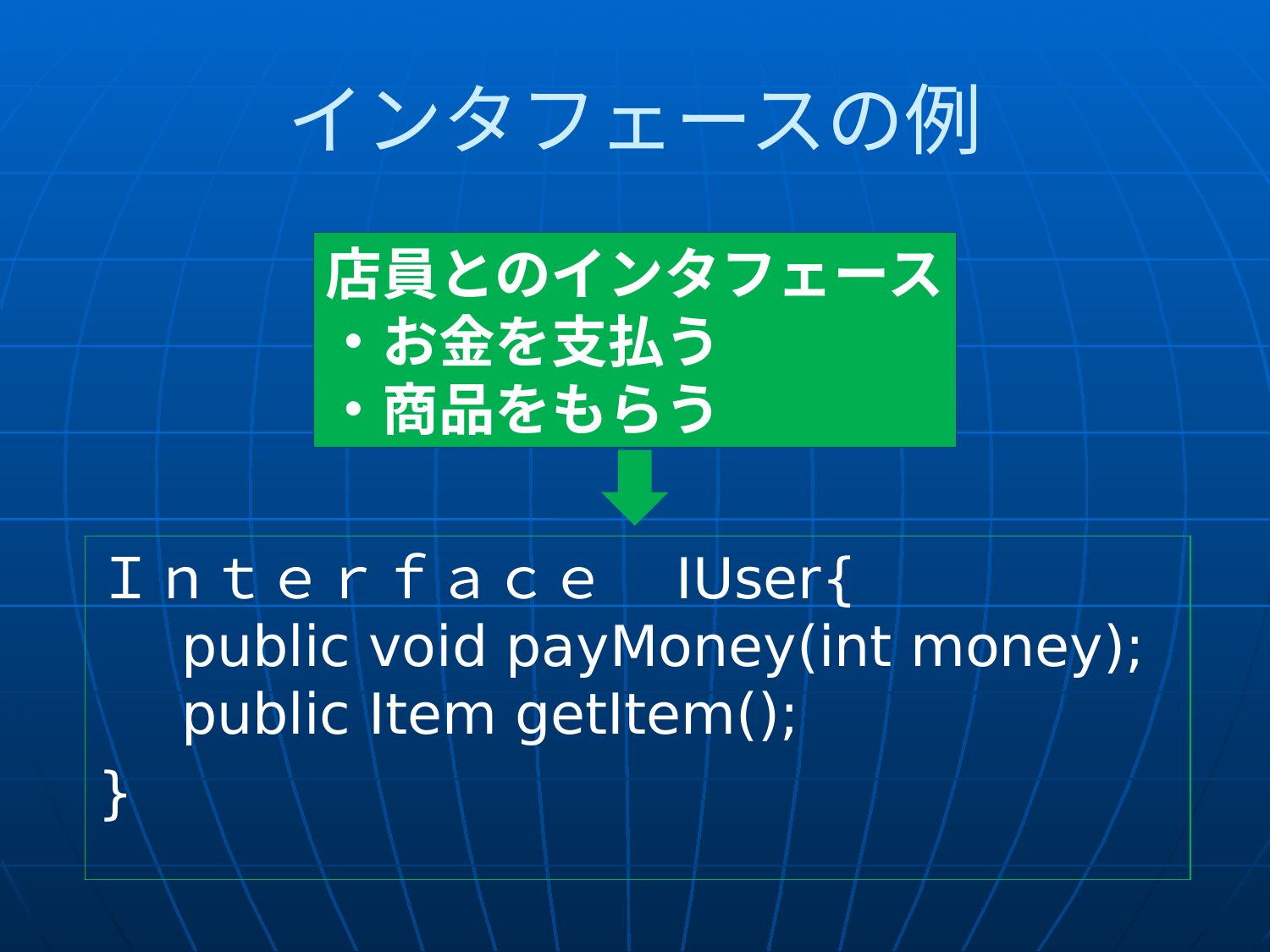

# インタフェースの例
店員とのインタフェース
・お金を支払う
・商品をもらう

Ｉｎｔｅｒｆａｃｅ　IUser{
  public void payMoney(int money);
  public Item getItem();
}